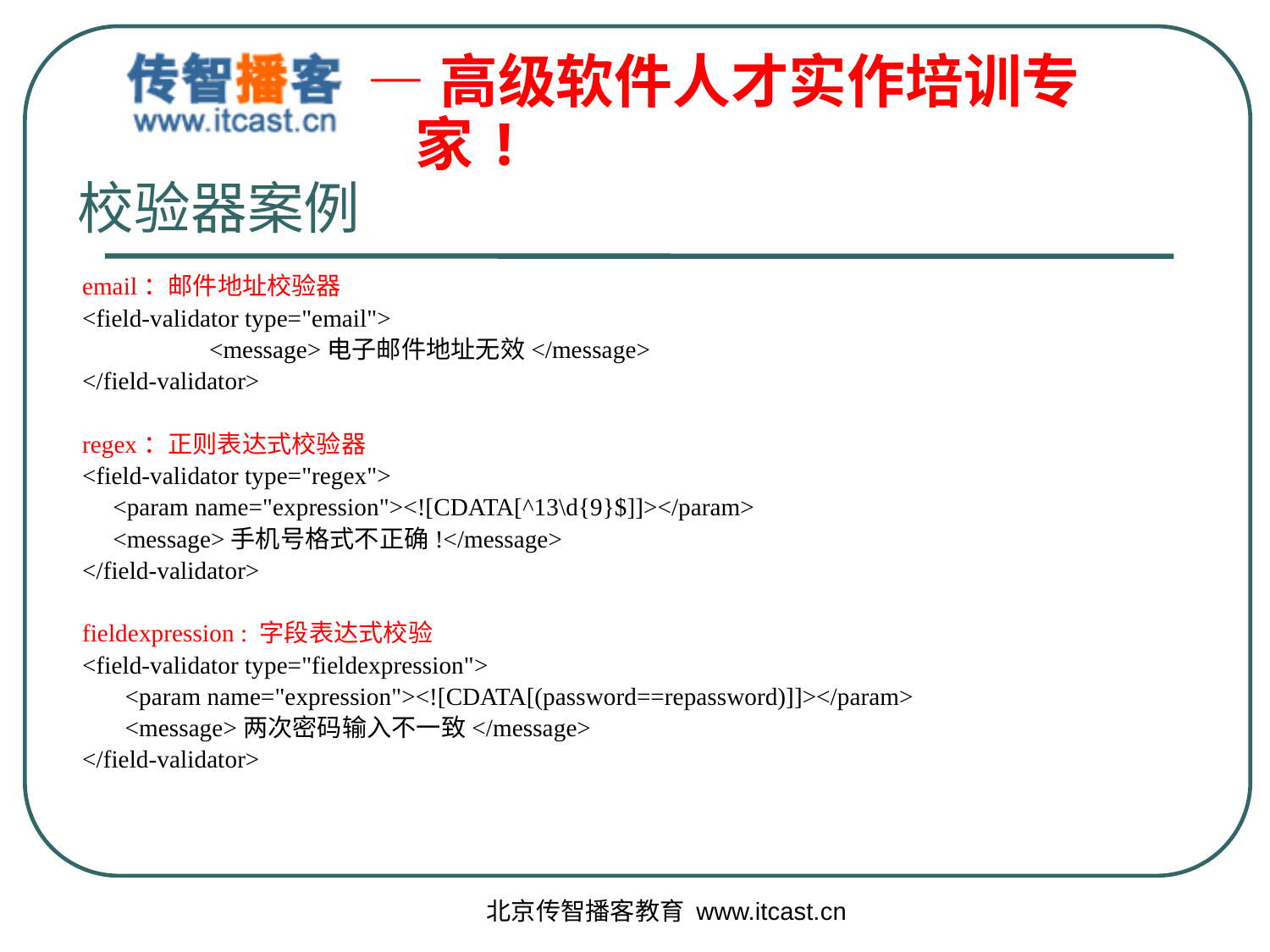

校验器案例
email：邮件地址校验器
<field-validator type="email">
	<message>电子邮件地址无效</message>
</field-validator>

regex：正则表达式校验器
<field-validator type="regex">
     <param name="expression"><![CDATA[^13\d{9}$]]></param>
     <message>手机号格式不正确!</message>
</field-validator>

fieldexpression : 字段表达式校验
<field-validator type="fieldexpression">
       <param name="expression"><![CDATA[(password==repassword)]]></param>
       <message>两次密码输入不一致</message>
</field-validator>
北京传智播客教育 www.itcast.cn